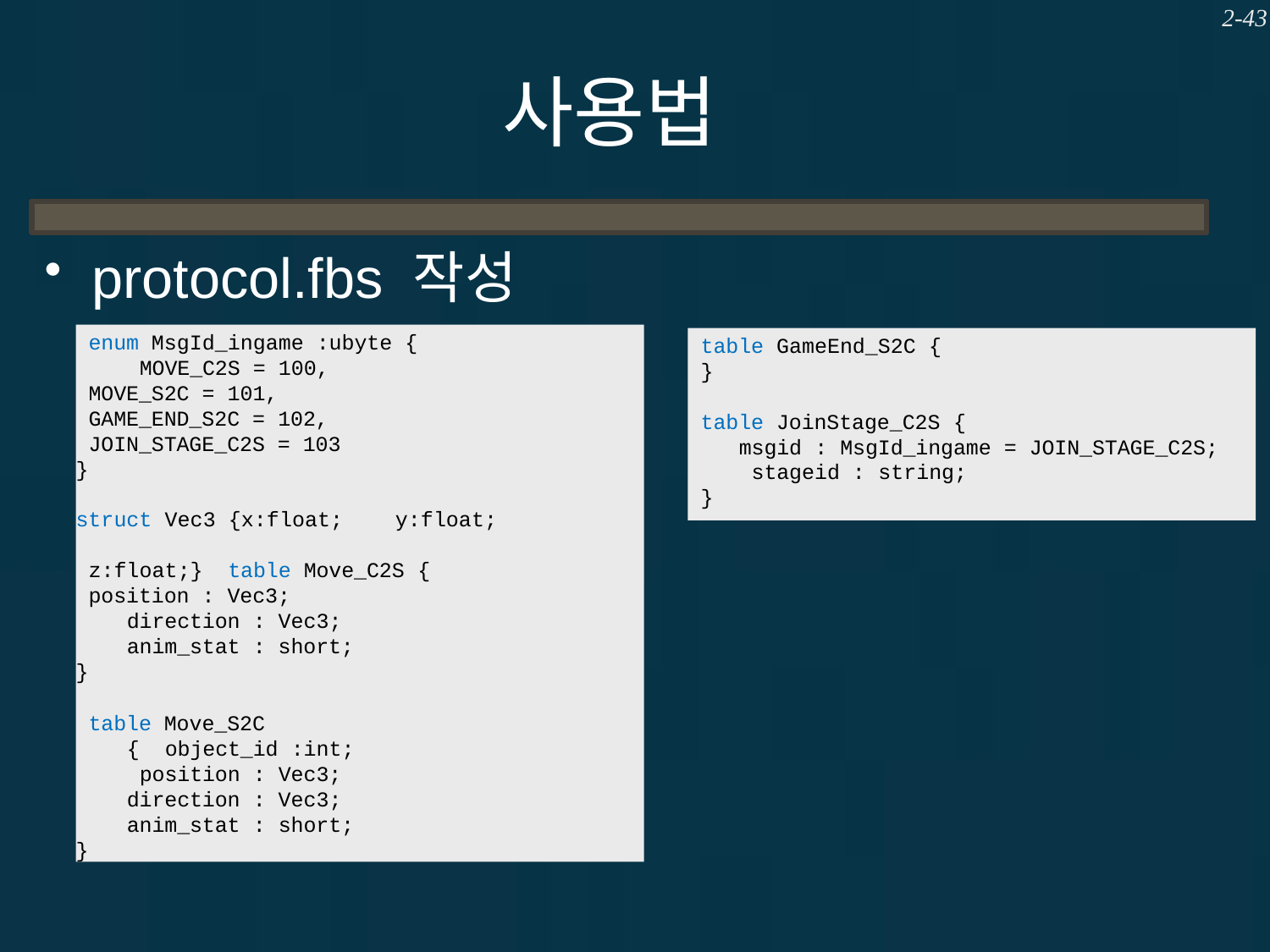

2-43
사용법

protocol.fbs 작성
enum MsgId_ingame :ubyte {  MOVE_C2S = 100,
MOVE_S2C = 101,
GAME_END_S2C = 102,
JOIN_STAGE_C2S = 103
}
struct Vec3 {x:float;	y:float;	z:float;}  table Move_C2S {
position : Vec3;  direction : Vec3;  anim_stat : short;
}

table Move_S2C {  object_id :int;  position : Vec3;  direction : Vec3;  anim_stat : short;
}

table GameEnd_S2C {
}
table JoinStage_C2S {
msgid : MsgId_ingame = JOIN_STAGE_C2S;  stageid : string;
}